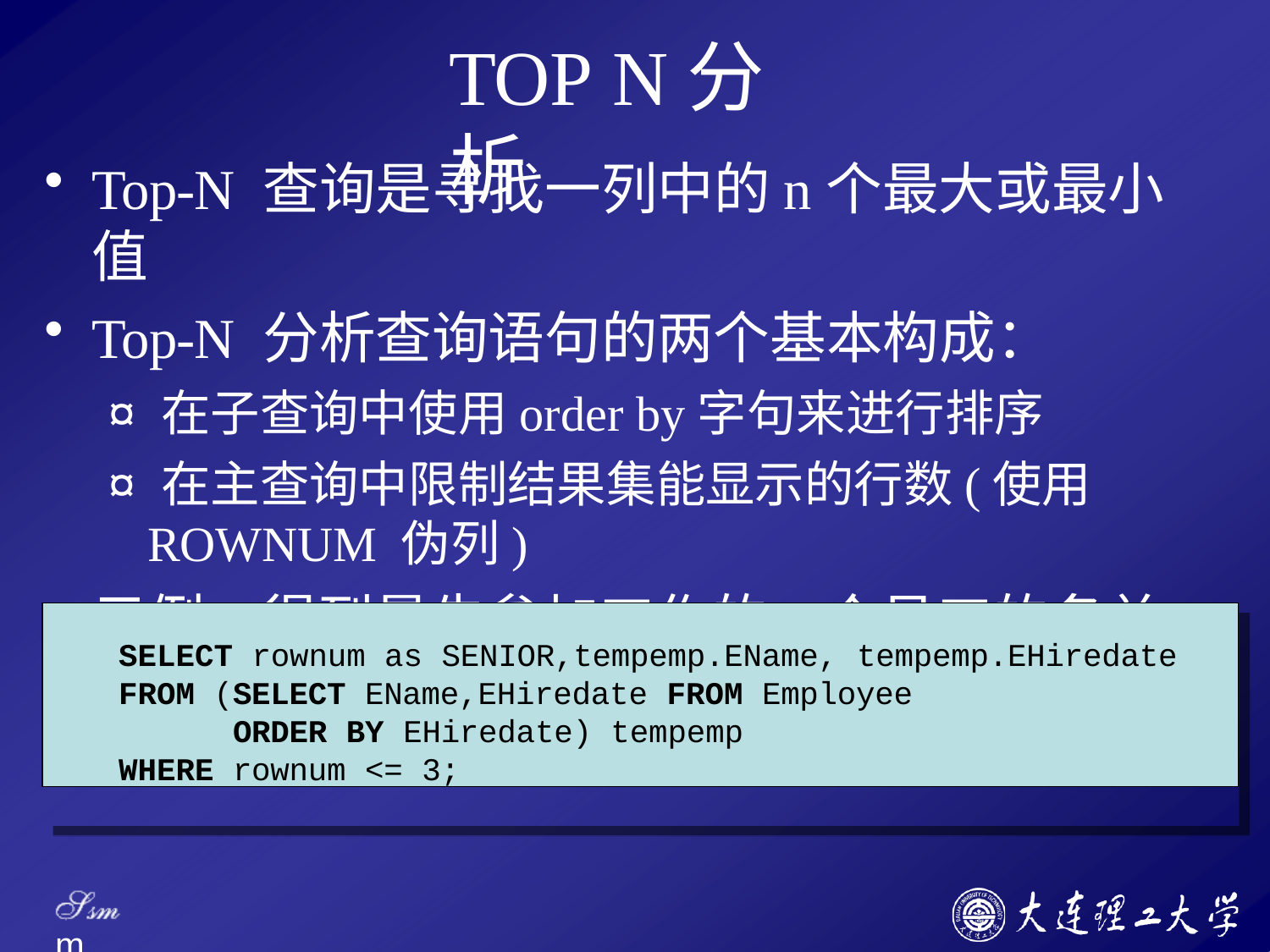

# TOP N分析
Top-N 查询是寻找一列中的n个最大或最小值
Top-N 分析查询语句的两个基本构成：
¤ 在子查询中使用order by字句来进行排序
¤ 在主查询中限制结果集能显示的行数(使用
ROWNUM 伪列)
示例：得到最先参加工作的3个员工的名单
SELECT rownum as SENIOR,tempemp.EName, tempemp.EHiredate
FROM (SELECT EName,EHiredate FROM Employee
ORDER BY EHiredate) tempemp
WHERE rownum <= 3;

Ssm